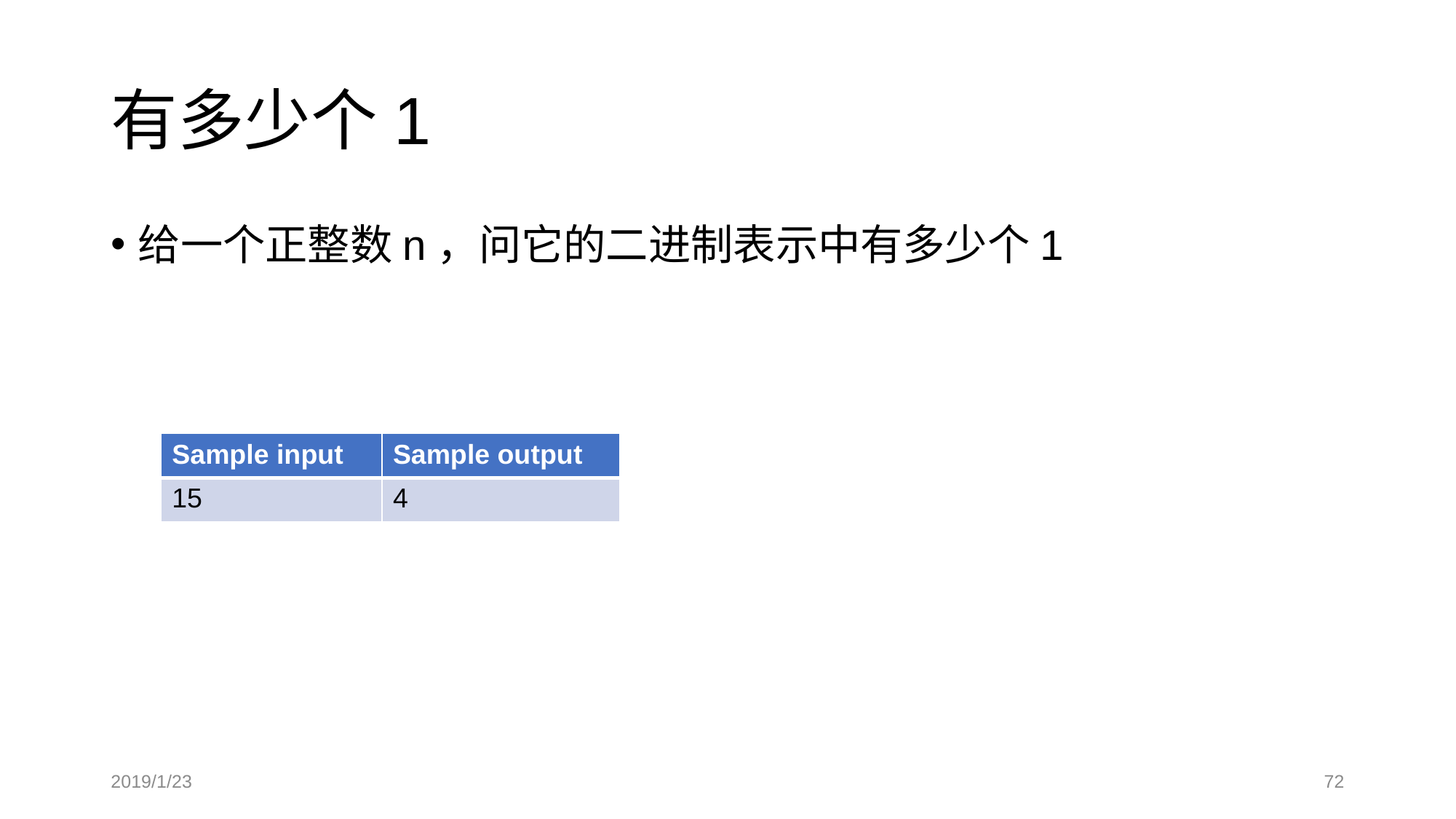

# 有多少个1
给一个正整数n，问它的二进制表示中有多少个1
| Sample input | Sample output |
| --- | --- |
| 15 | 4 |
2019/1/23
72